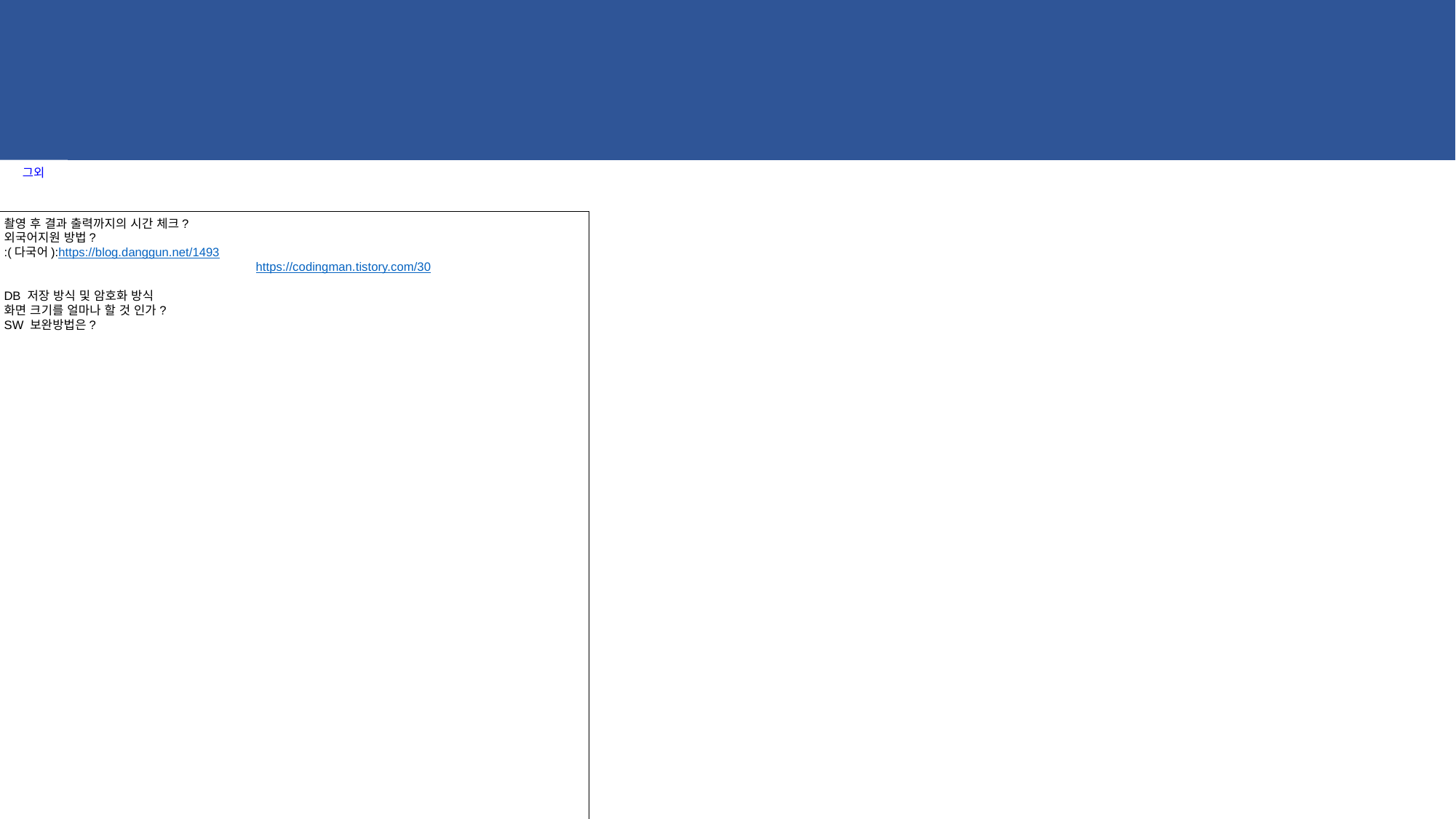

그외
촬영 후 결과 출력까지의 시간 체크?
외국어지원 방법?
:(다국어):https://blog.danggun.net/1493
->화면 우측상단에 콤보박스등 선택할 수 있도록 https://codingman.tistory.com/30

DB 저장 방식 및 암호화 방식
화면 크기를 얼마나 할 것 인가?
SW 보완방법은?